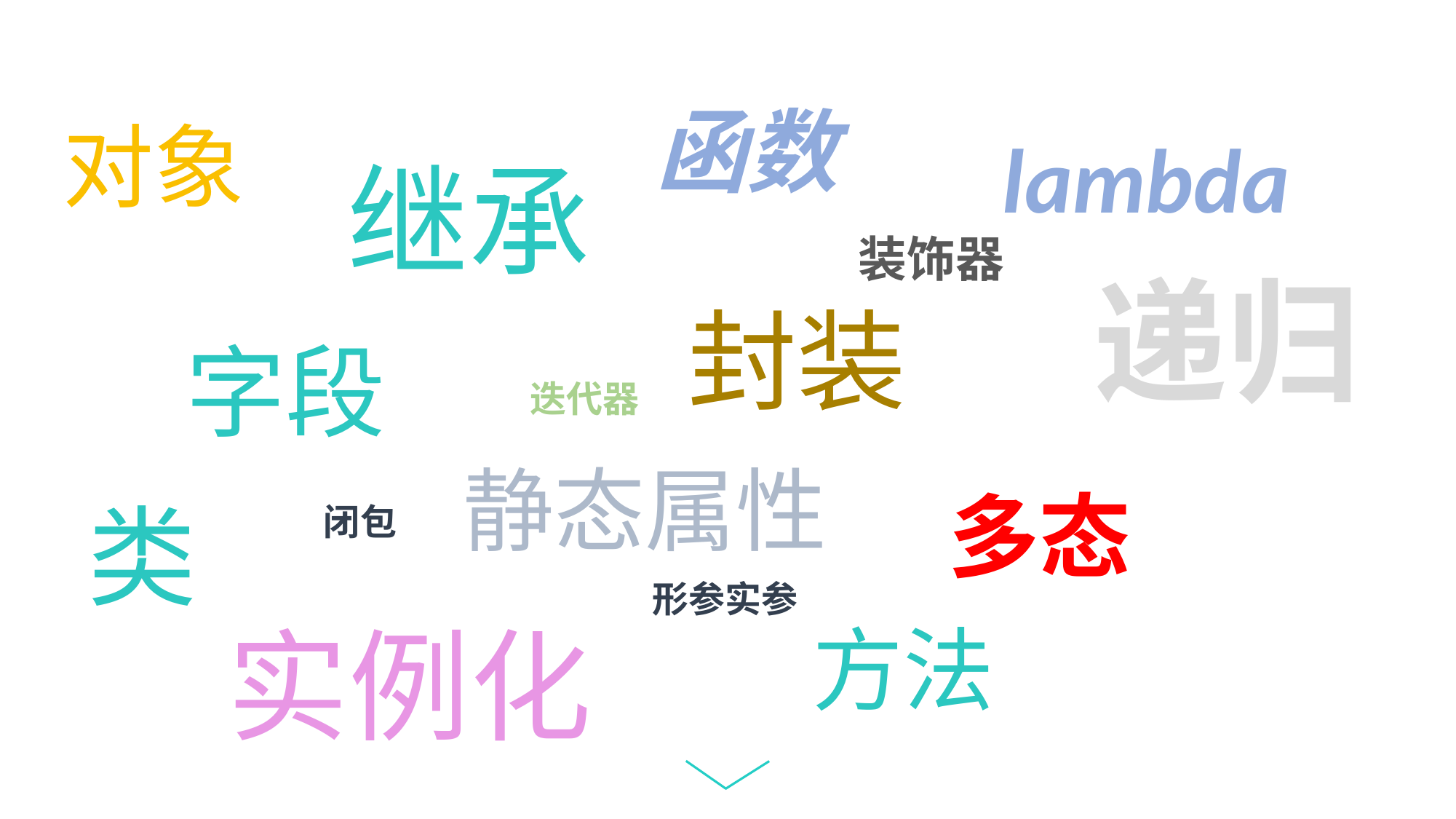

函数
对象
lambda
继承
装饰器
递归
封装
字段
迭代器
静态属性
多态
类
闭包
形参实参
实例化
方法